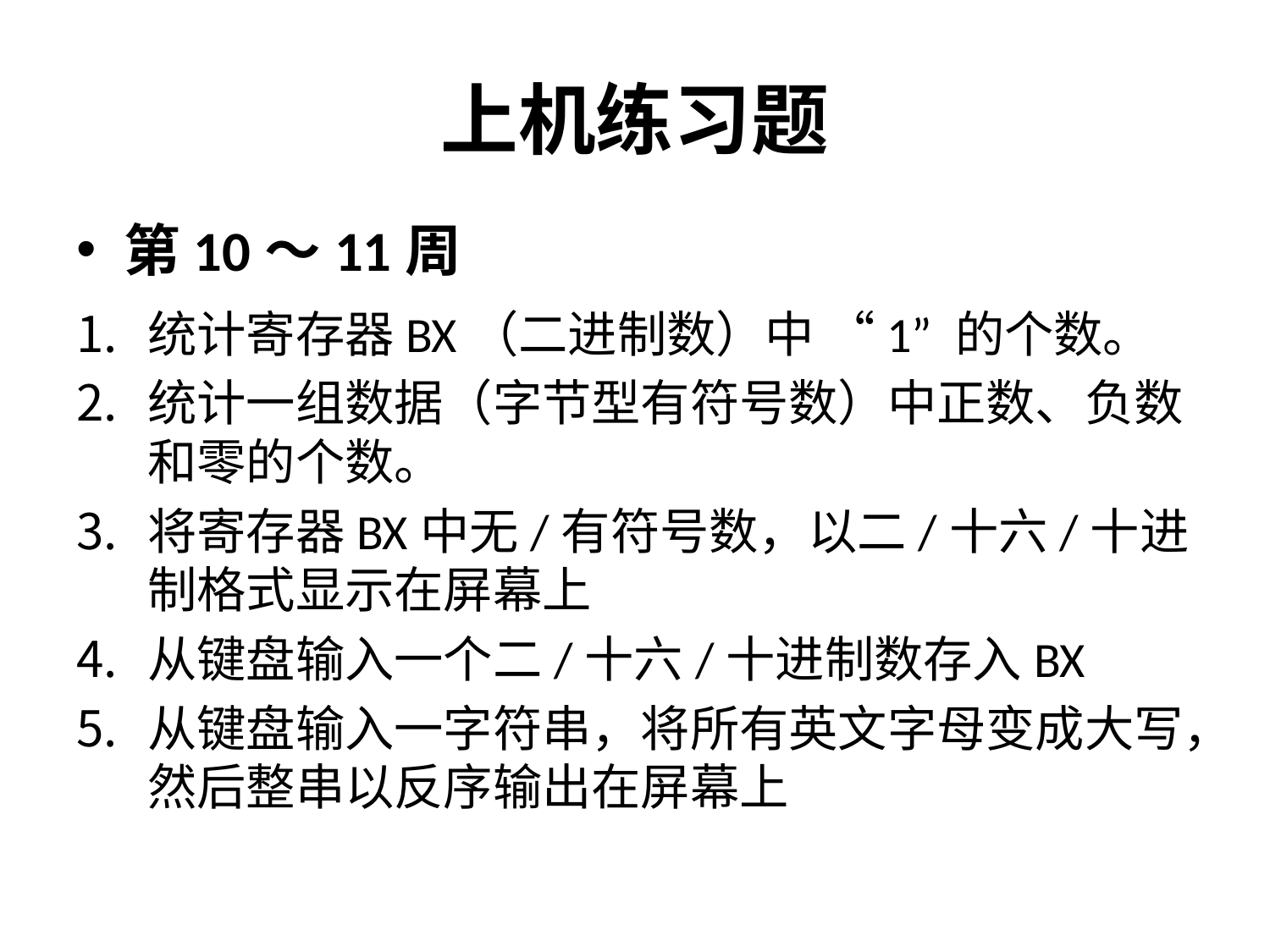

# 上机练习题
第10～11周
统计寄存器BX（二进制数）中 “1” 的个数。
统计一组数据（字节型有符号数）中正数、负数和零的个数。
将寄存器BX中无/有符号数，以二/十六/十进制格式显示在屏幕上
从键盘输入一个二/十六/十进制数存入BX
从键盘输入一字符串，将所有英文字母变成大写，然后整串以反序输出在屏幕上